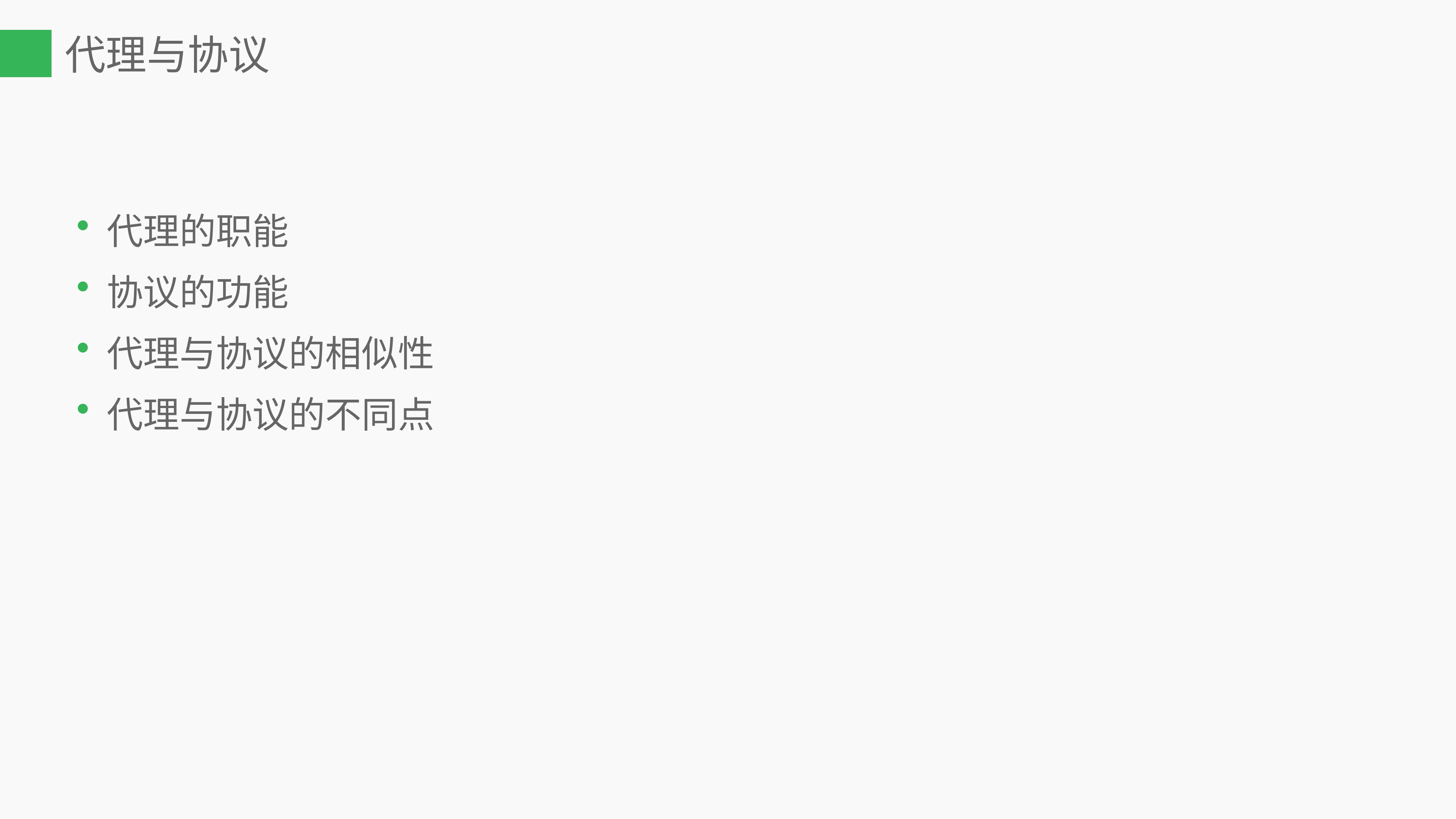

代理与协议

代理的职能
协议的功能
代理与协议的相似性
代理与协议的不同点